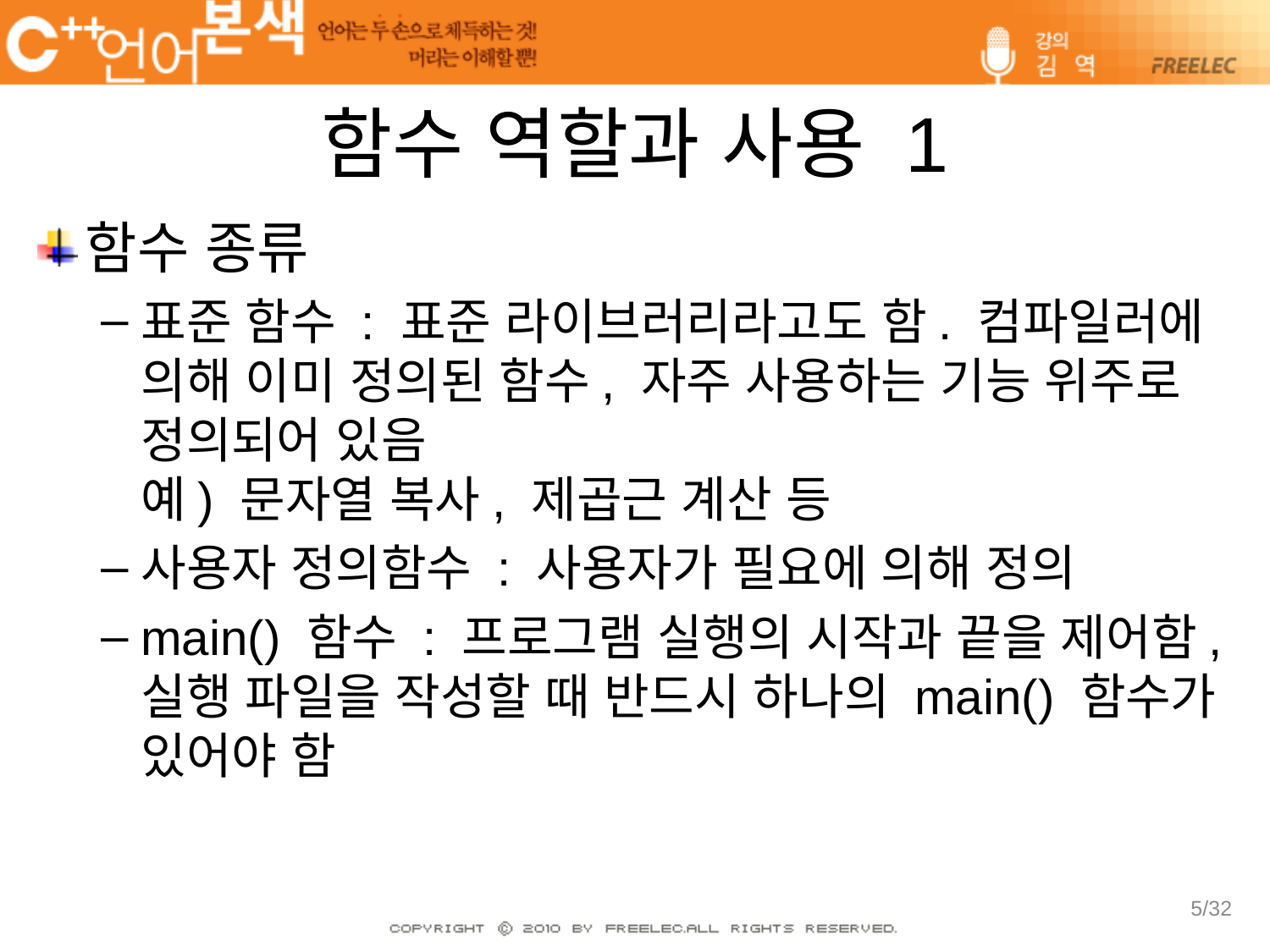

# 함수 역할과 사용 1
함수 종류
표준 함수 : 표준 라이브러리라고도 함. 컴파일러에 의해 이미 정의된 함수, 자주 사용하는 기능 위주로 정의되어 있음
예) 문자열 복사, 제곱근 계산 등
사용자 정의함수 : 사용자가 필요에 의해 정의
main() 함수 : 프로그램 실행의 시작과 끝을 제어함, 실행 파일을 작성할 때 반드시 하나의 main() 함수가 있어야 함

5/32